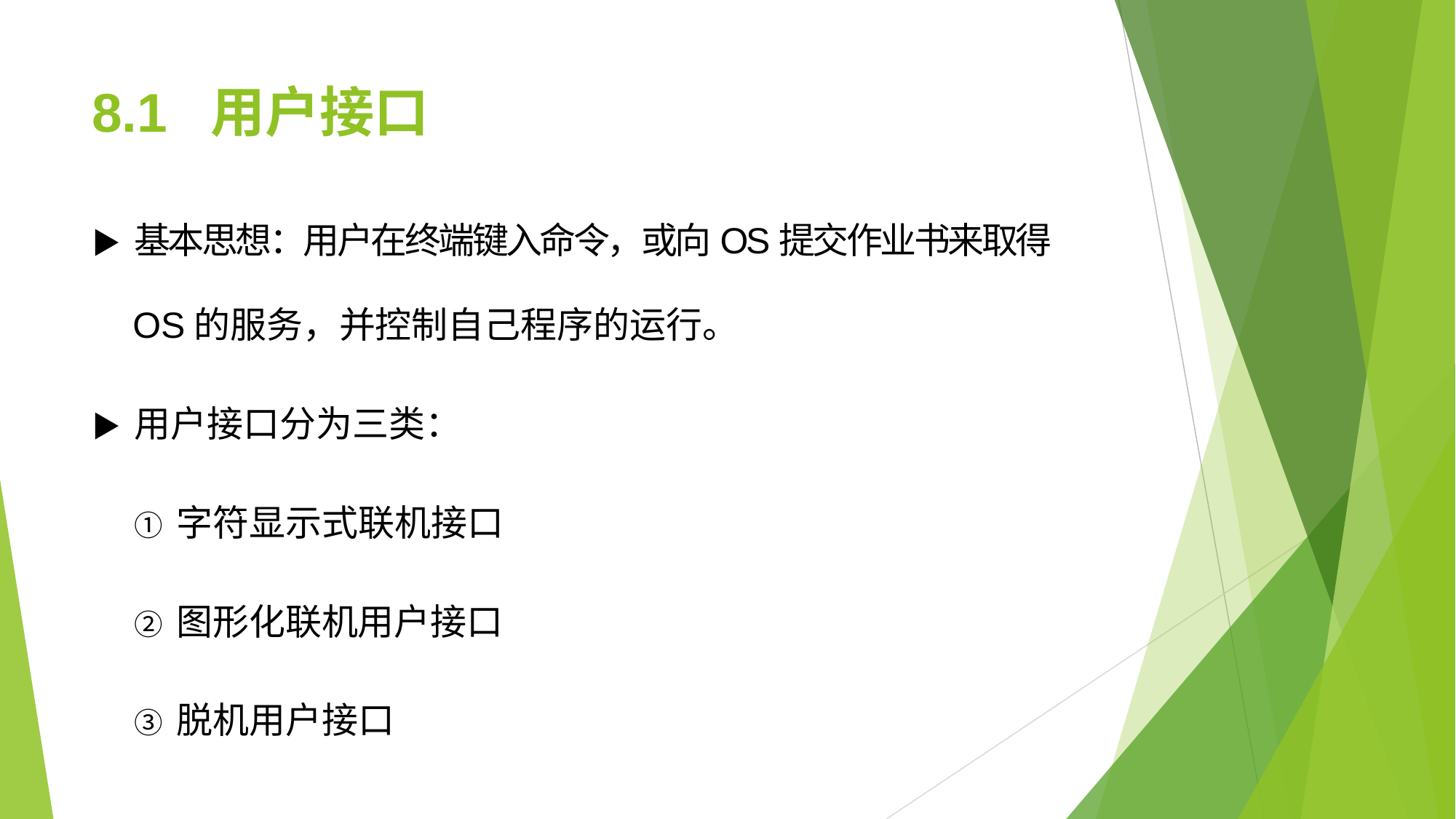

# 8.1	用户接口
▶	基本思想：用户在终端键入命令，或向OS提交作业书来取得

OS的服务，并控制自己程序的运行。

▶	用户接口分为三类：

① 字符显示式联机接口

② 图形化联机用户接口

③ 脱机用户接口